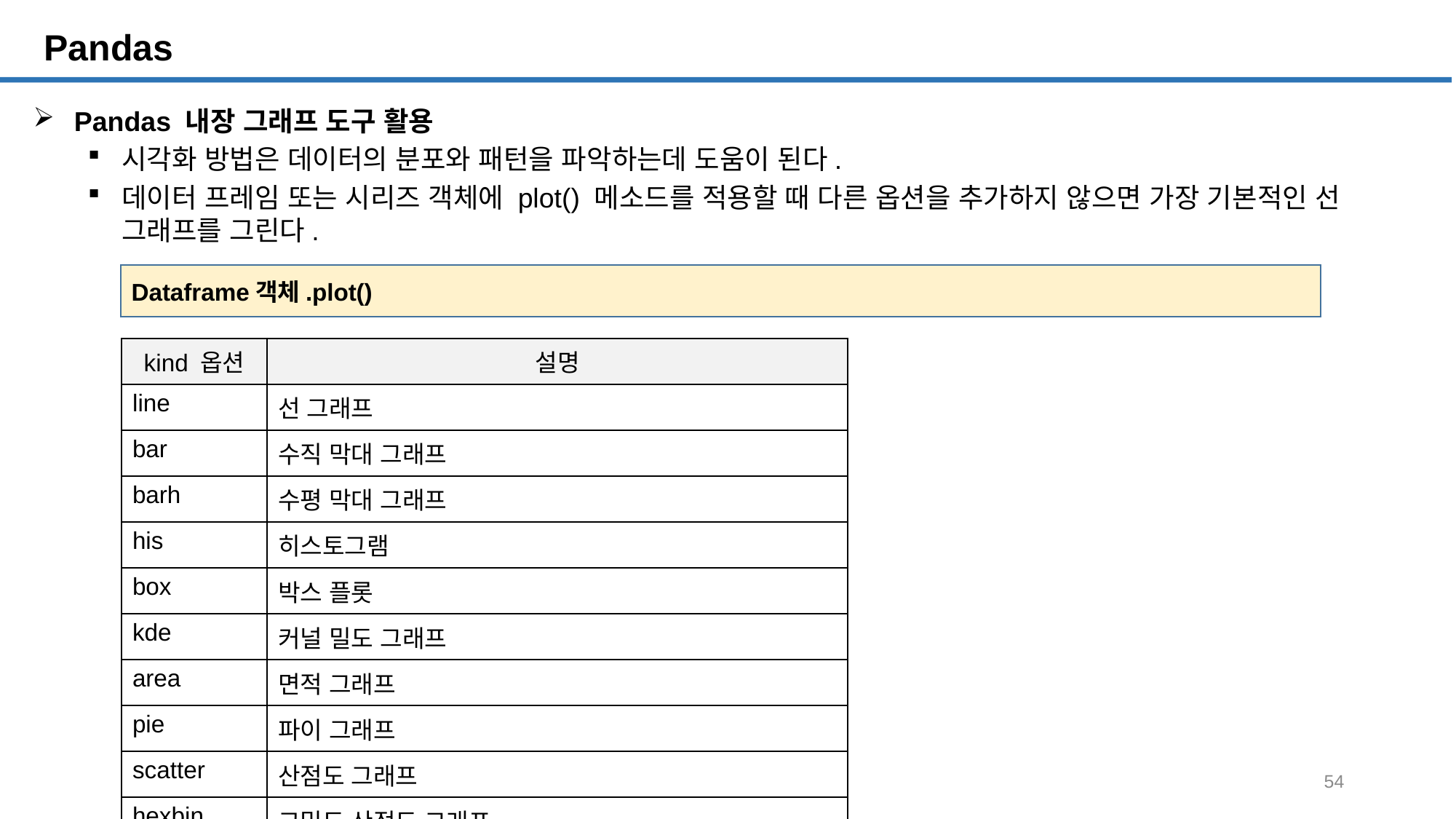

SQL 튜닝 개요
# Pandas

Pandas 내장 그래프 도구 활용
시각화 방법은 데이터의 분포와 패턴을 파악하는데 도움이 된다.
데이터 프레임 또는 시리즈 객체에 plot() 메소드를 적용할 때 다른 옵션을 추가하지 않으면 가장 기본적인 선 그래프를 그린다.

Dataframe객체.plot()
| kind 옵션 | 설명 |
| --- | --- |
| line | 선 그래프 |
| bar | 수직 막대 그래프 |
| barh | 수평 막대 그래프 |
| his | 히스토그램 |
| box | 박스 플롯 |
| kde | 커널 밀도 그래프 |
| area | 면적 그래프 |
| pie | 파이 그래프 |
| scatter | 산점도 그래프 |
| hexbin | 고밀도 산점도 그래프 |
54